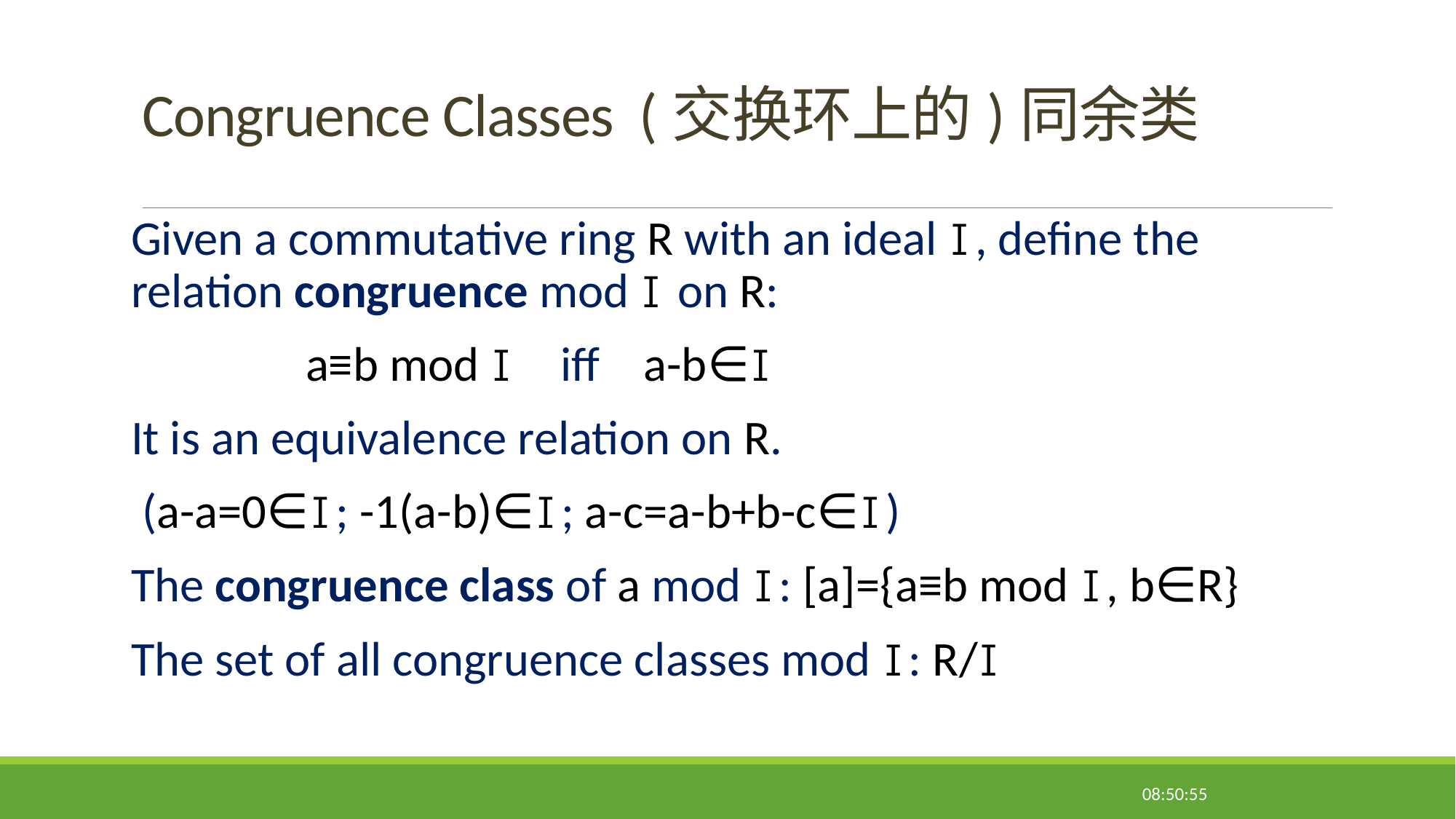

# Congruence Classes  (交换环上的)同余类
Given a commutative ring R with an ideal I, define the relation congruence mod I on R:
                a≡b mod I    iff    a-b∈I
It is an equivalence relation on R.
 (a-a=0∈I; -1(a-b)∈I; a-c=a-b+b-c∈I)
The congruence class of a mod I: [a]={a≡b mod I, b∈R}
The set of all congruence classes mod I: R/I
08:50:55